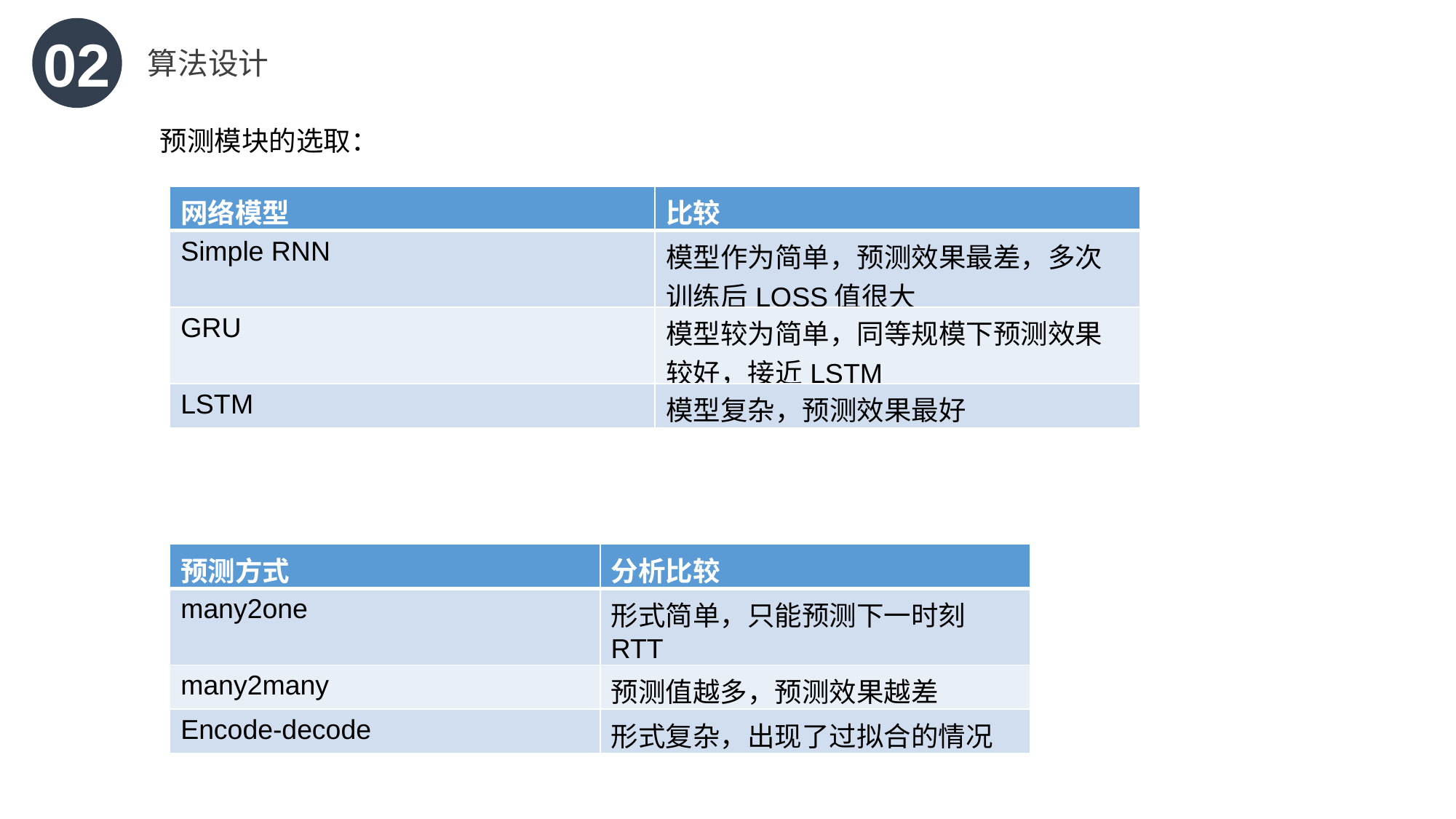

02
算法设计
预测模块的选取：
| 网络模型 | 比较 |
| --- | --- |
| Simple RNN | 模型作为简单，预测效果最差，多次训练后LOSS值很大 |
| GRU | 模型较为简单，同等规模下预测效果较好，接近LSTM |
| LSTM | 模型复杂，预测效果最好 |
| 预测方式 | 分析比较 |
| --- | --- |
| many2one | 形式简单，只能预测下一时刻RTT |
| many2many | 预测值越多，预测效果越差 |
| Encode-decode | 形式复杂，出现了过拟合的情况 |